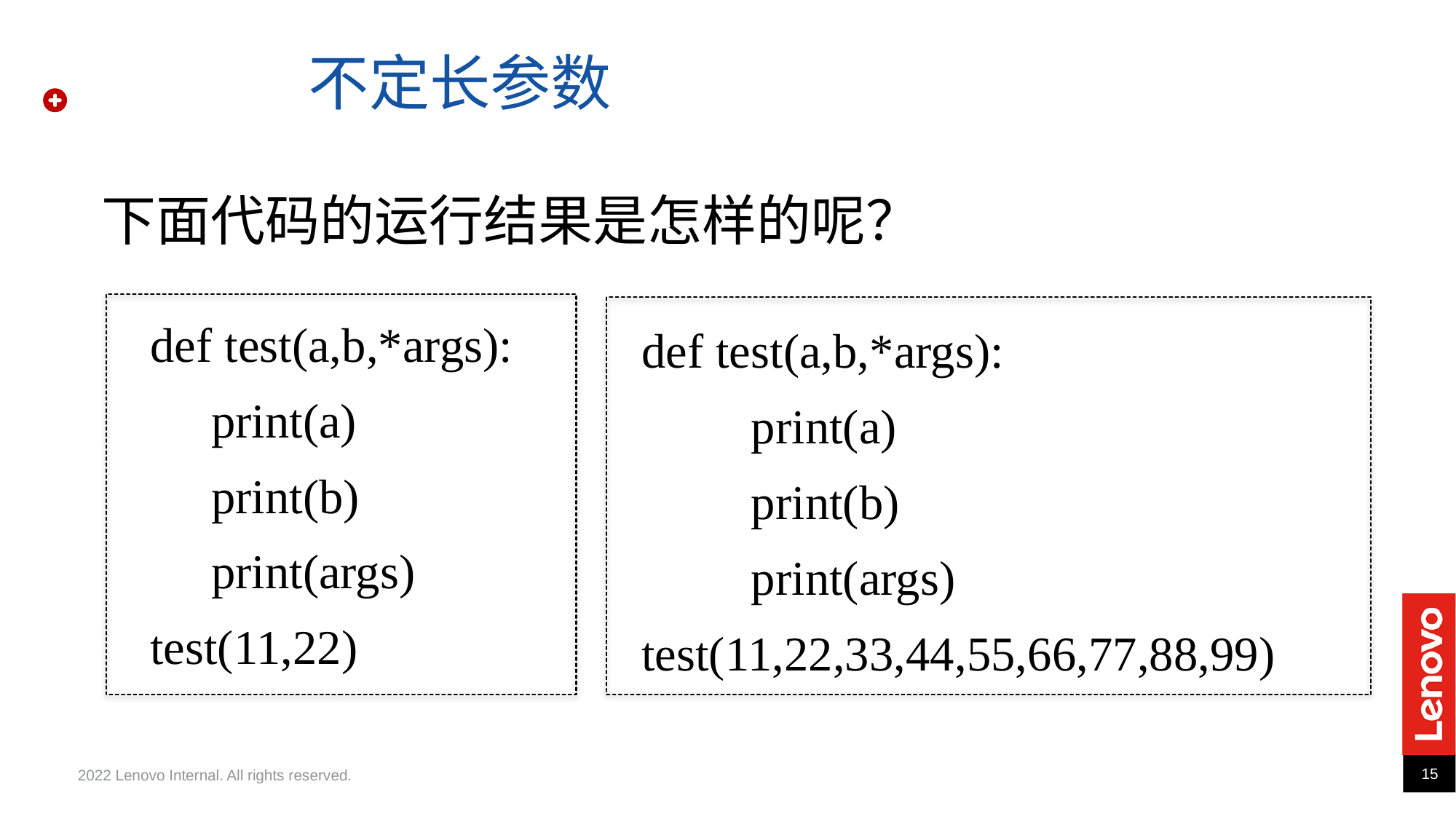

不定长参数
下面代码的运行结果是怎样的呢？
def test(a,b,*args):
     print(a)
     print(b)
     print(args)
test(11,22)

def test(a,b,*args):
         print(a)
         print(b)
         print(args) test(11,22,33,44,55,66,77,88,99)